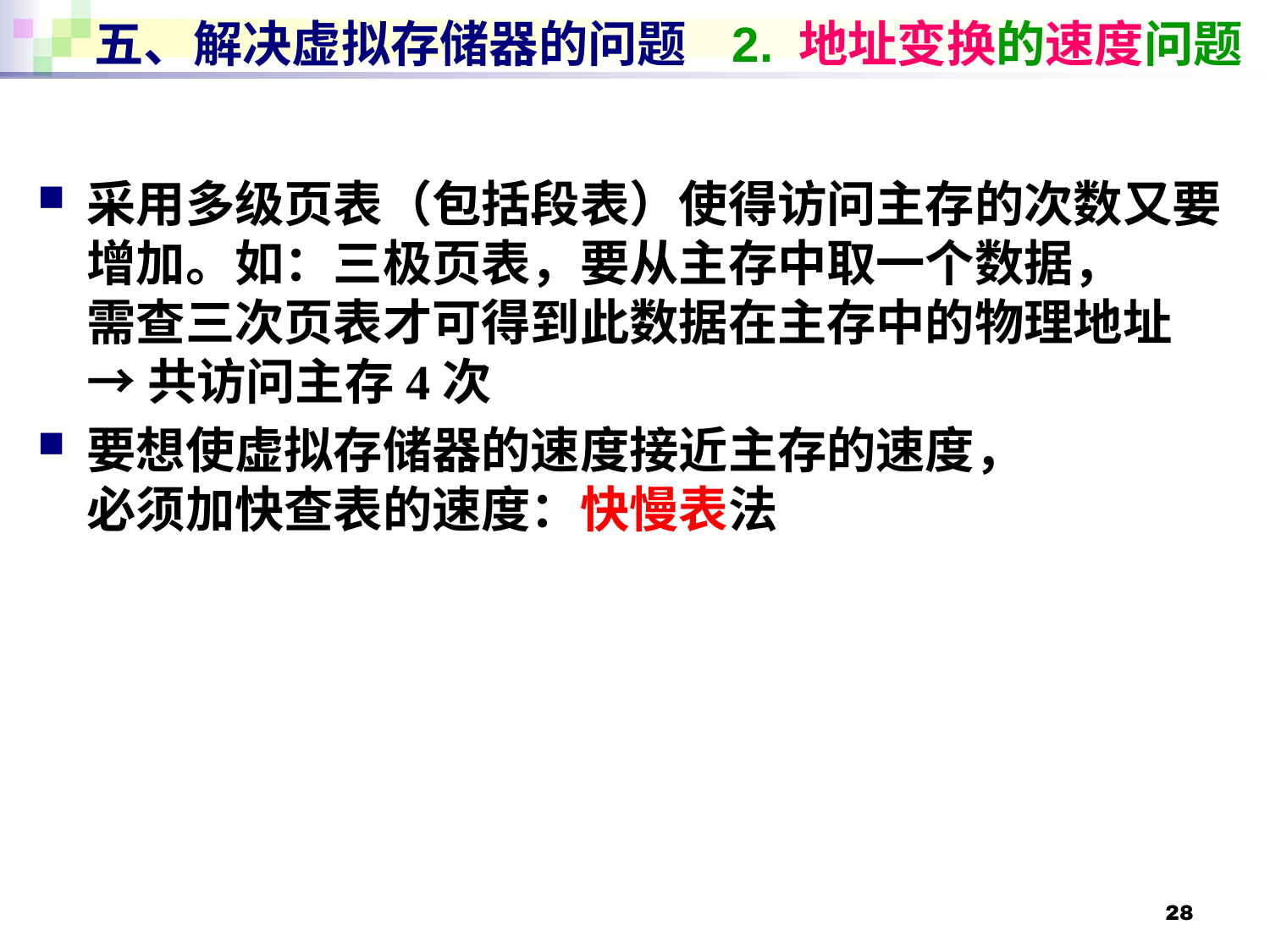

# 五、解决虚拟存储器的问题   2. 地址变换的速度问题
采用多级页表（包括段表）使得访问主存的次数又要增加。如：三极页表，要从主存中取一个数据，
需查三次页表才可得到此数据在主存中的物理地址
→ 共访问主存4次
要想使虚拟存储器的速度接近主存的速度，
必须加快查表的速度：快慢表法
28